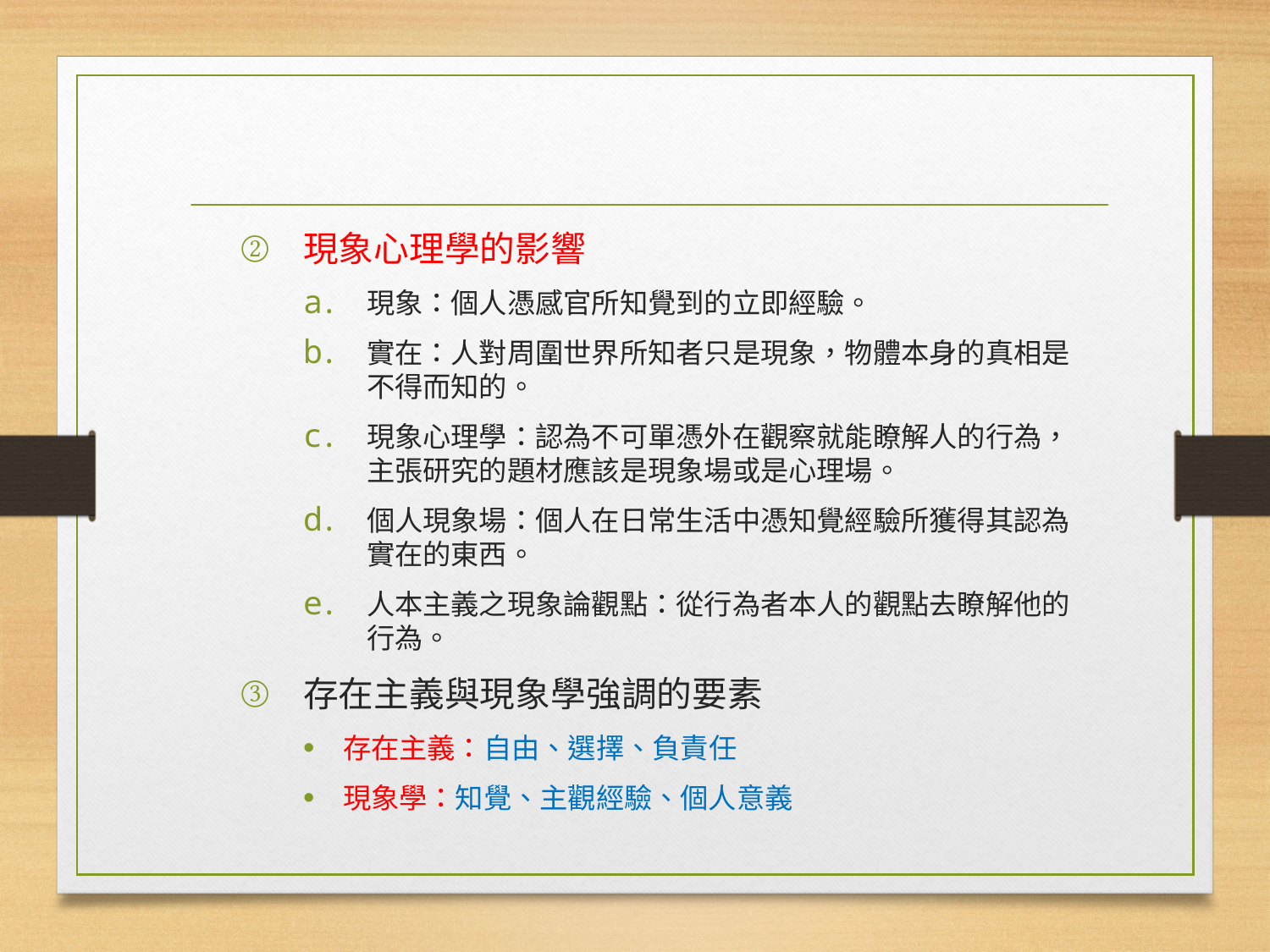

#
現象心理學的影響
現象：個人憑感官所知覺到的立即經驗。
實在：人對周圍世界所知者只是現象，物體本身的真相是不得而知的。
現象心理學：認為不可單憑外在觀察就能瞭解人的行為，主張研究的題材應該是現象場或是心理場。
個人現象場：個人在日常生活中憑知覺經驗所獲得其認為實在的東西。
人本主義之現象論觀點：從行為者本人的觀點去瞭解他的行為。
存在主義與現象學強調的要素
存在主義：自由、選擇、負責任
現象學：知覺、主觀經驗、個人意義